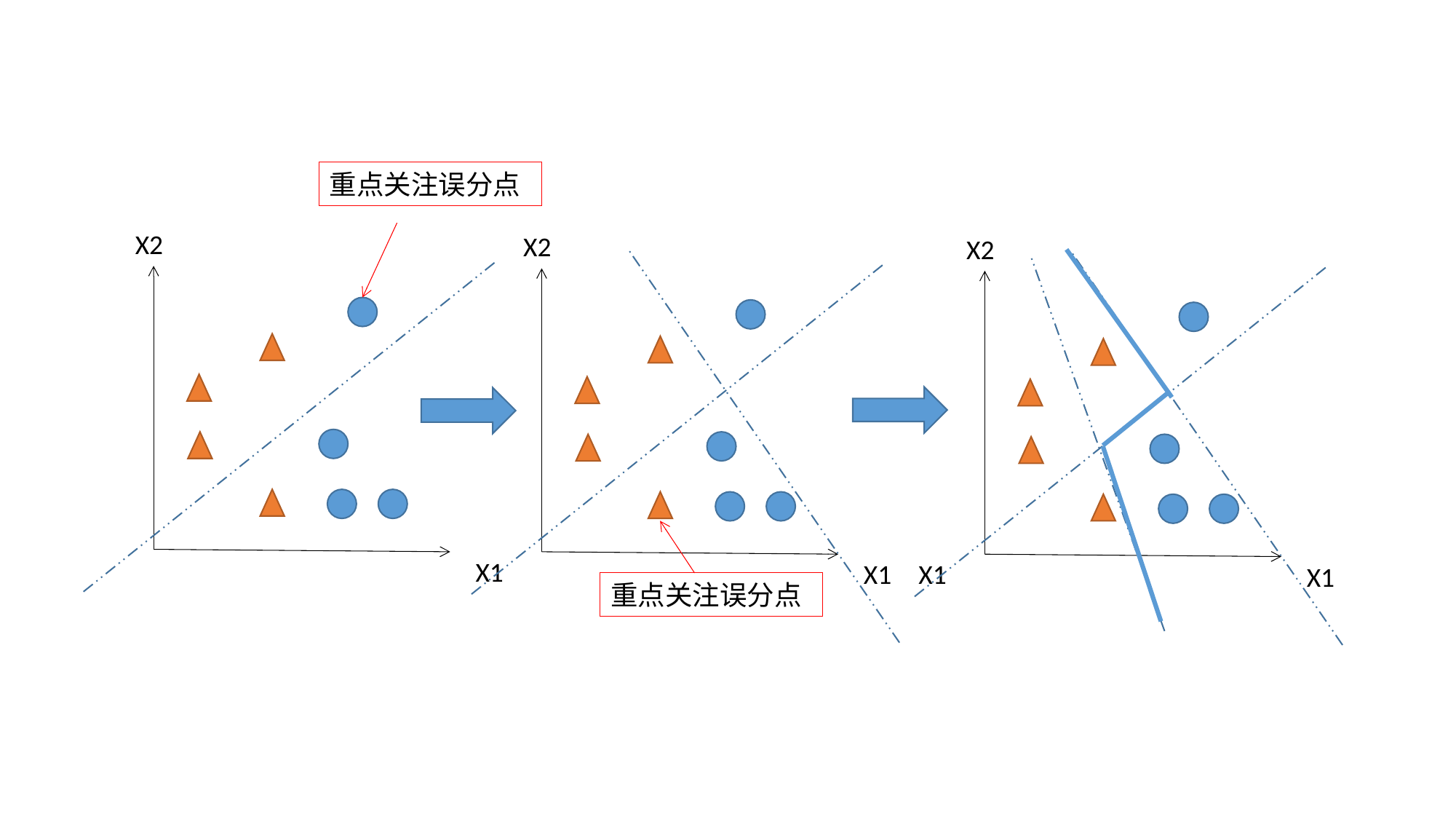

重点关注误分点
X2
X2
X2

X1
X1
X1
X1
重点关注误分点